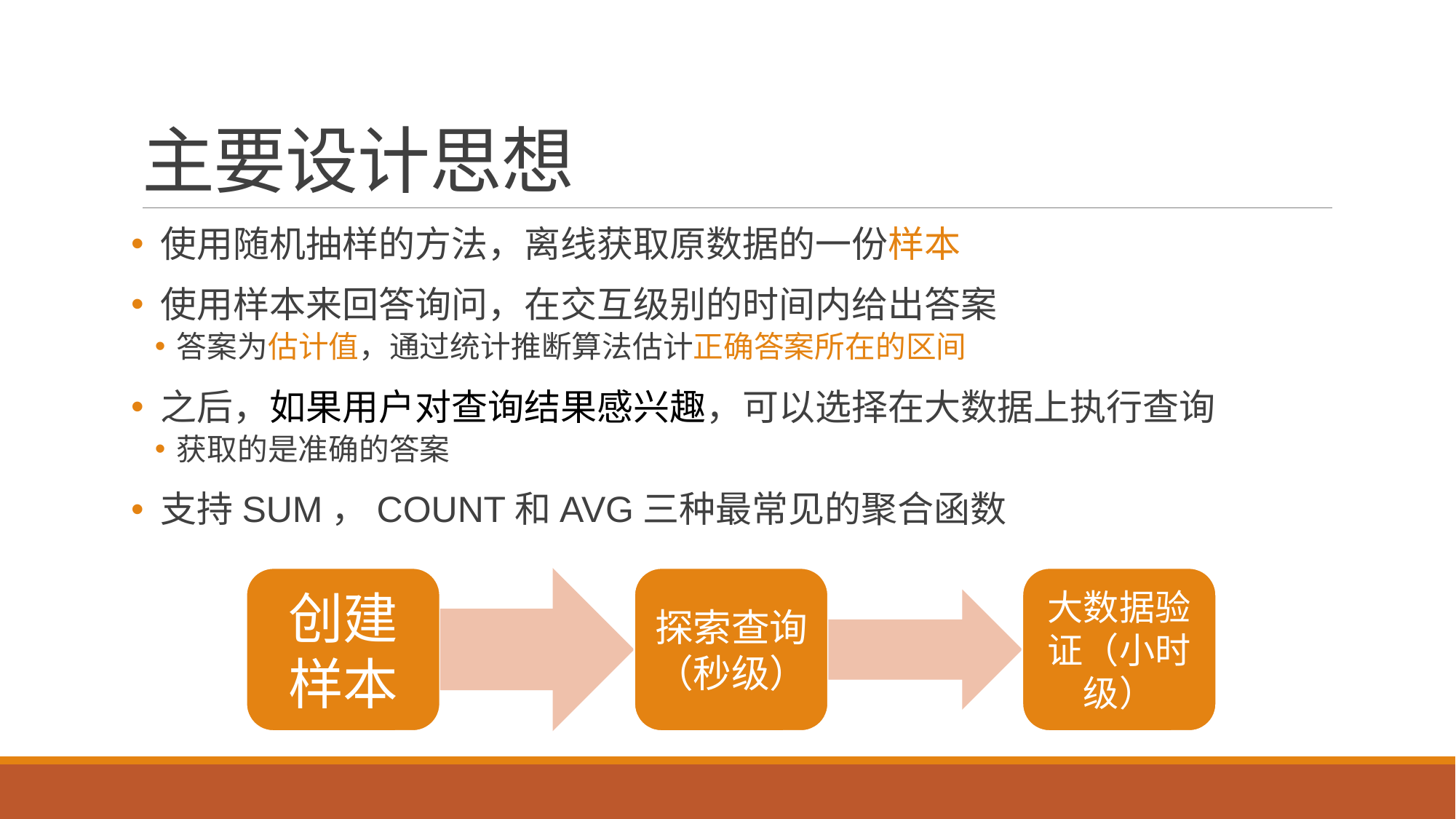

# 主要设计思想
 使用随机抽样的方法，离线获取原数据的一份样本
 使用样本来回答询问，在交互级别的时间内给出答案
答案为估计值，通过统计推断算法估计正确答案所在的区间
 之后，如果用户对查询结果感兴趣，可以选择在大数据上执行查询
获取的是准确的答案
 支持SUM，COUNT和AVG三种最常见的聚合函数
创建样本
探索查询（秒级）
大数据验证（小时级）